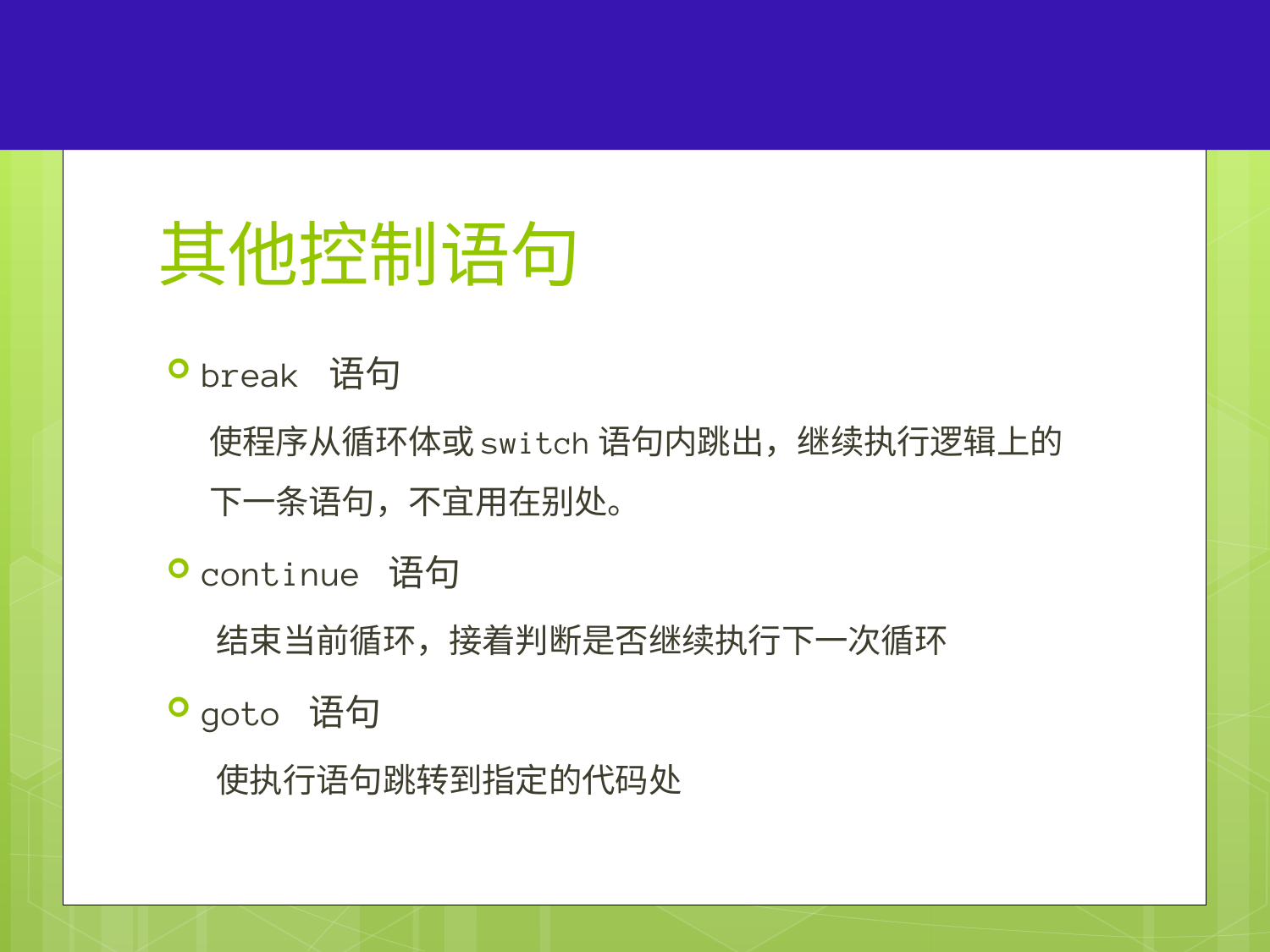

47
# 其他控制语句
break 语句
	使程序从循环体或switch语句内跳出，继续执行逻辑上的下一条语句，不宜用在别处。
continue 语句
结束当前循环，接着判断是否继续执行下一次循环
goto 语句
使执行语句跳转到指定的代码处